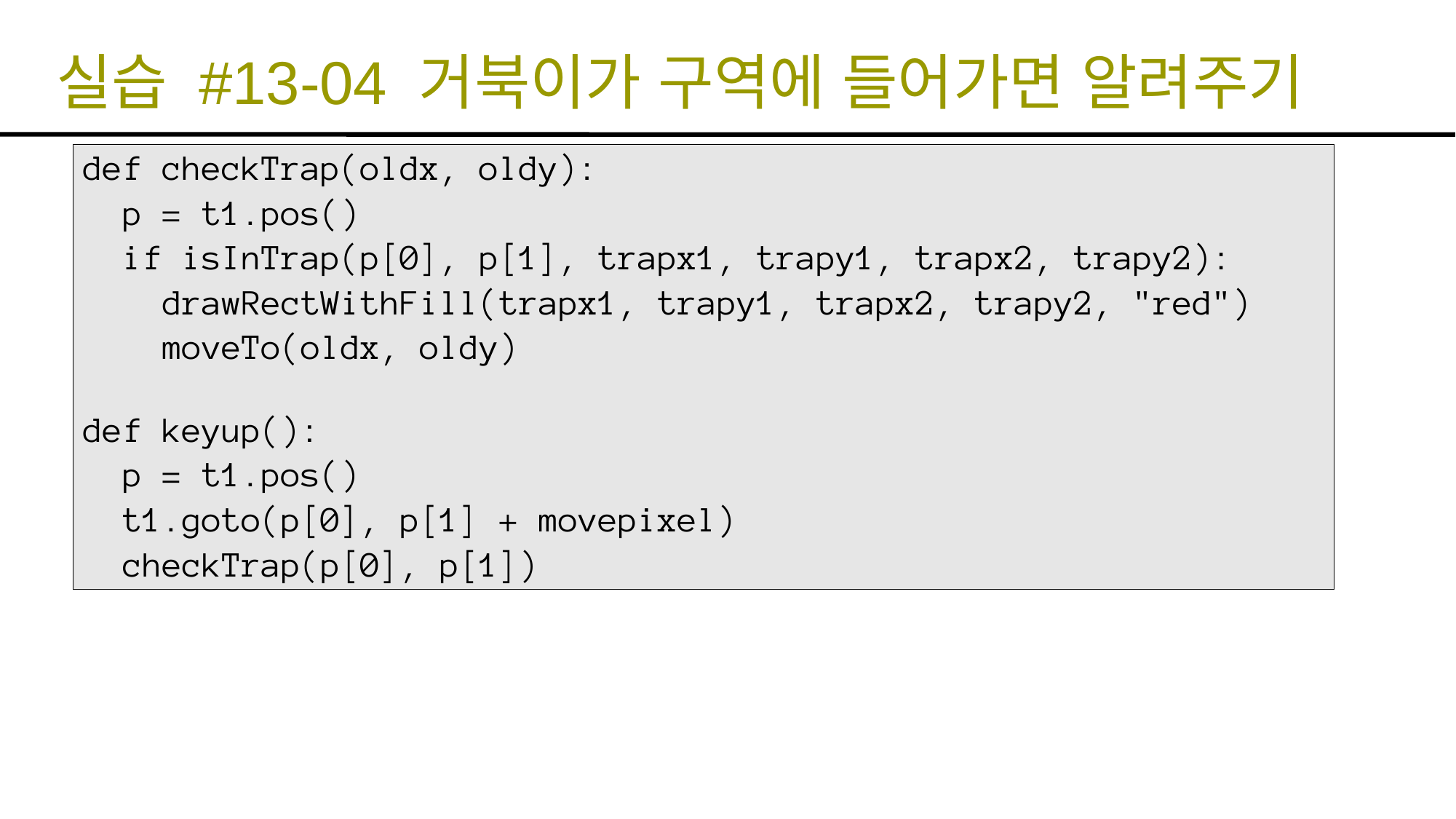

실습 #13-04 거북이가 구역에 들어가면 알려주기
def checkTrap(oldx, oldy):
  p = t1.pos()
  if isInTrap(p[0], p[1], trapx1, trapy1, trapx2, trapy2):
    drawRectWithFill(trapx1, trapy1, trapx2, trapy2, "red")
    moveTo(oldx, oldy)
def keyup():
  p = t1.pos()
  t1.goto(p[0], p[1] + movepixel)
  checkTrap(p[0], p[1])